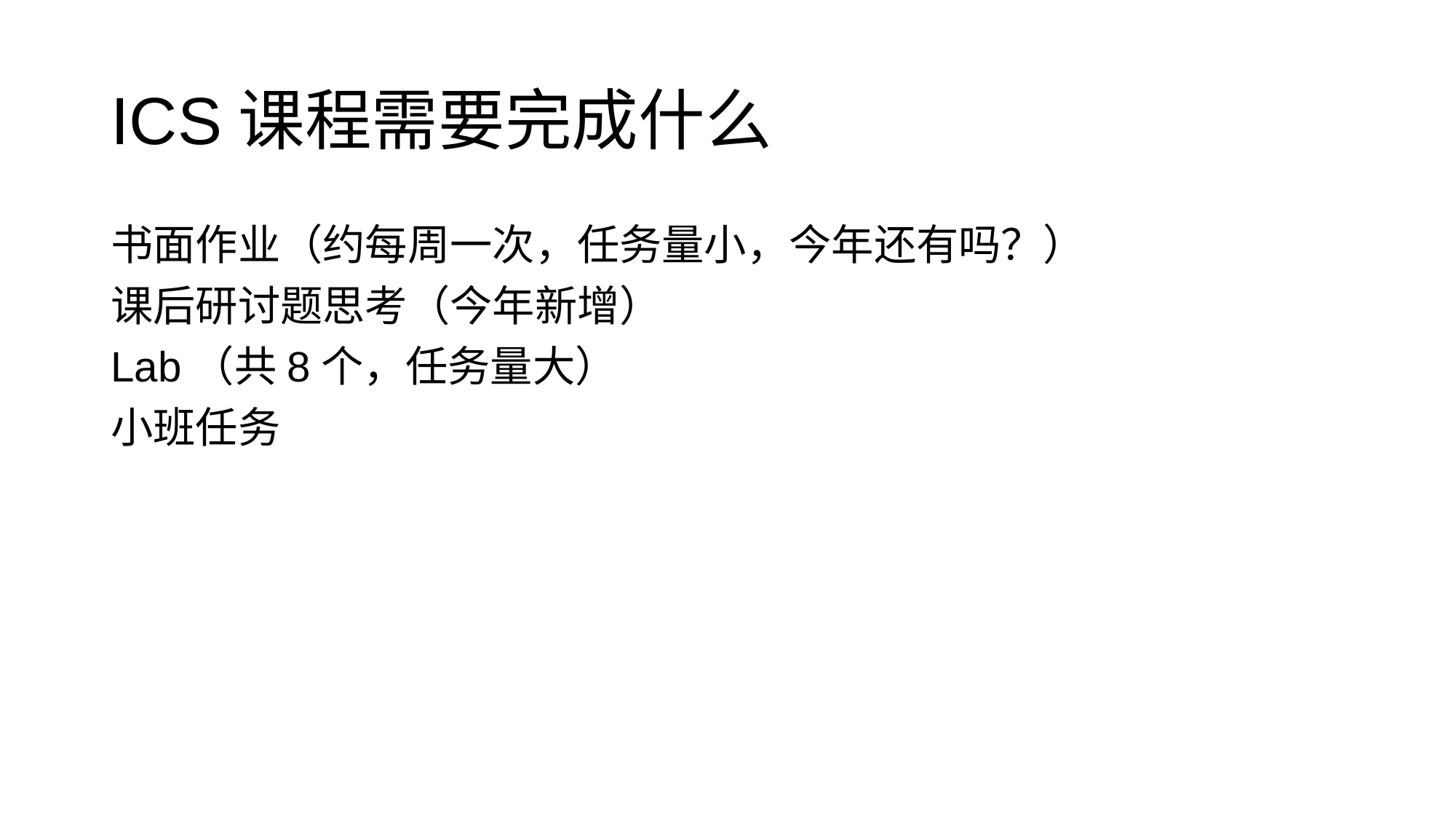

# ICS课程需要完成什么
书面作业（约每周一次，任务量小，今年还有吗？）
课后研讨题思考（今年新增）
Lab（共8个，任务量大）
小班任务